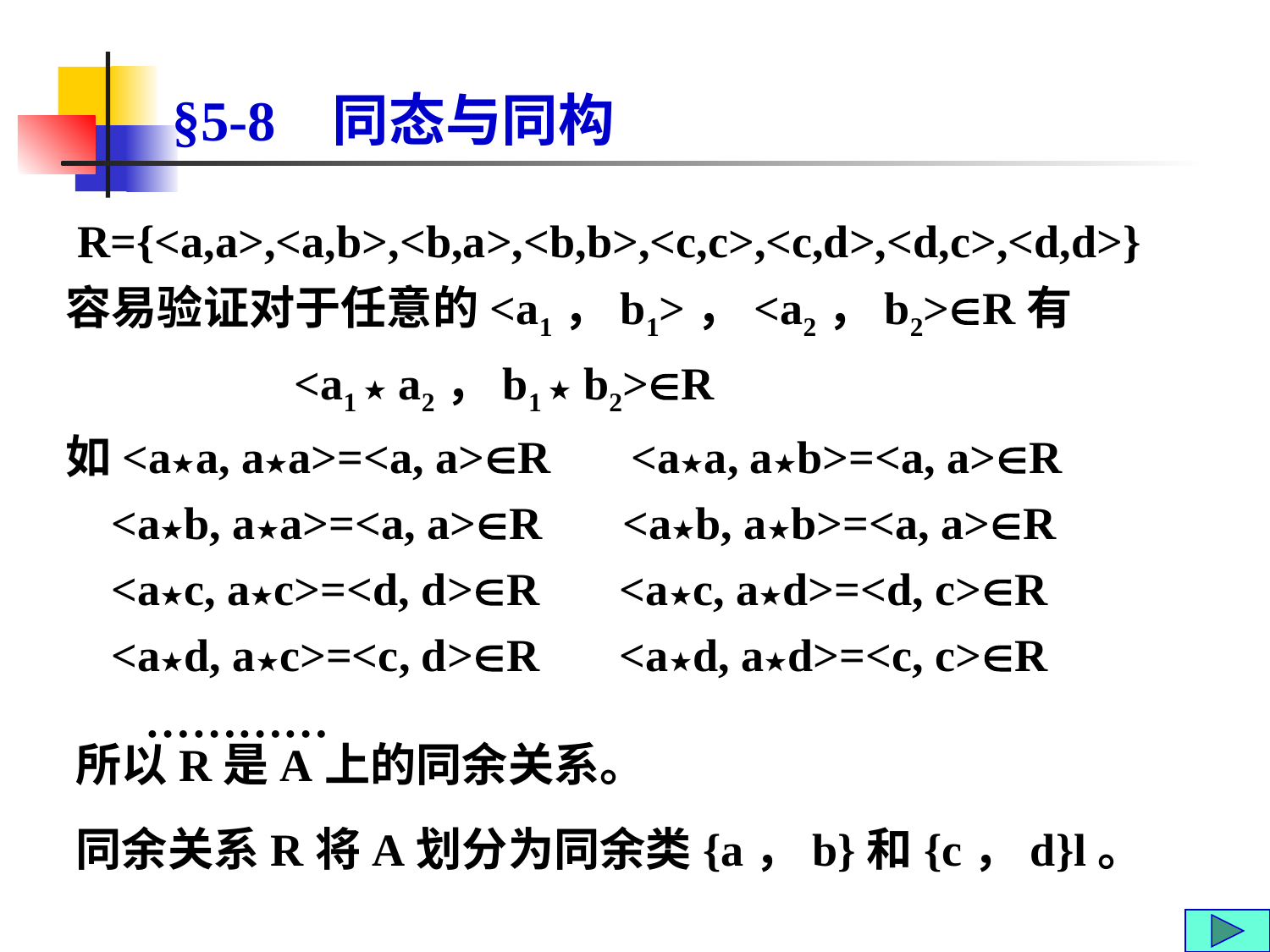

# §5-8   同态与同构
 R={<a,a>,<a,b>,<b,a>,<b,b>,<c,c>,<c,d>,<d,c>,<d,d>}
容易验证对于任意的<a1，b1>，<a2，b2>∈R有
                    <a1 ★ a2，b1 ★ b2>∈R
如<a★a, a★a>=<a, a>∈R       <a★a, a★b>=<a, a>∈R
    <a★b, a★a>=<a, a>∈R       <a★b, a★b>=<a, a>∈R
    <a★c, a★c>=<d, d>∈R       <a★c, a★d>=<d, c>∈R
    <a★d, a★c>=<c, d>∈R       <a★d, a★d>=<c, c>∈R
       …………
所以R是A上的同余关系。
同余关系R将A划分为同余类{a，b}和{c，d}l。
25